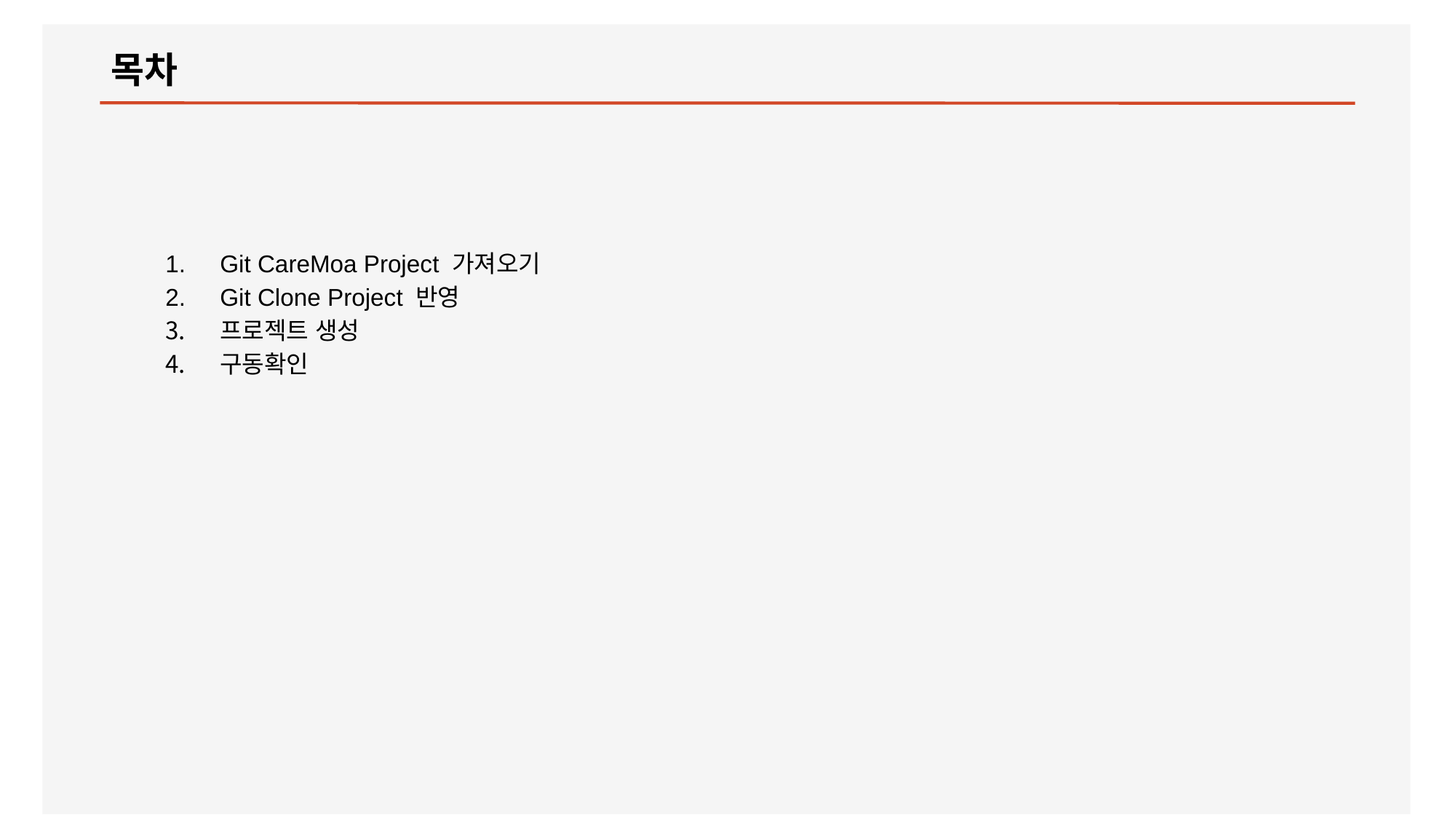

# 목차

Git CareMoa Project 가져오기
Git Clone Project 반영
프로젝트 생성
구동확인